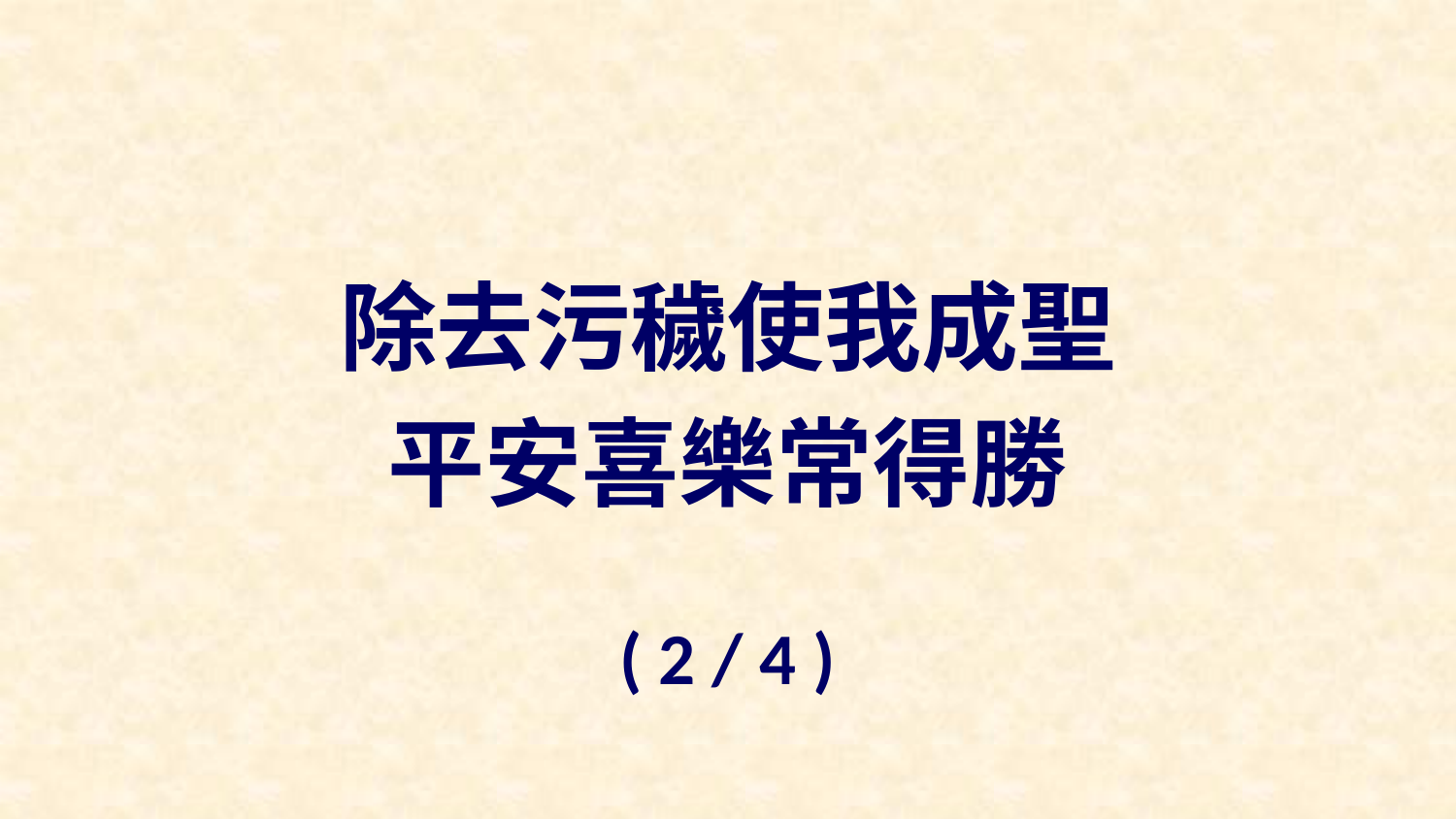

除去污穢使我成聖
平安喜樂常得勝
( 2 / 4 )